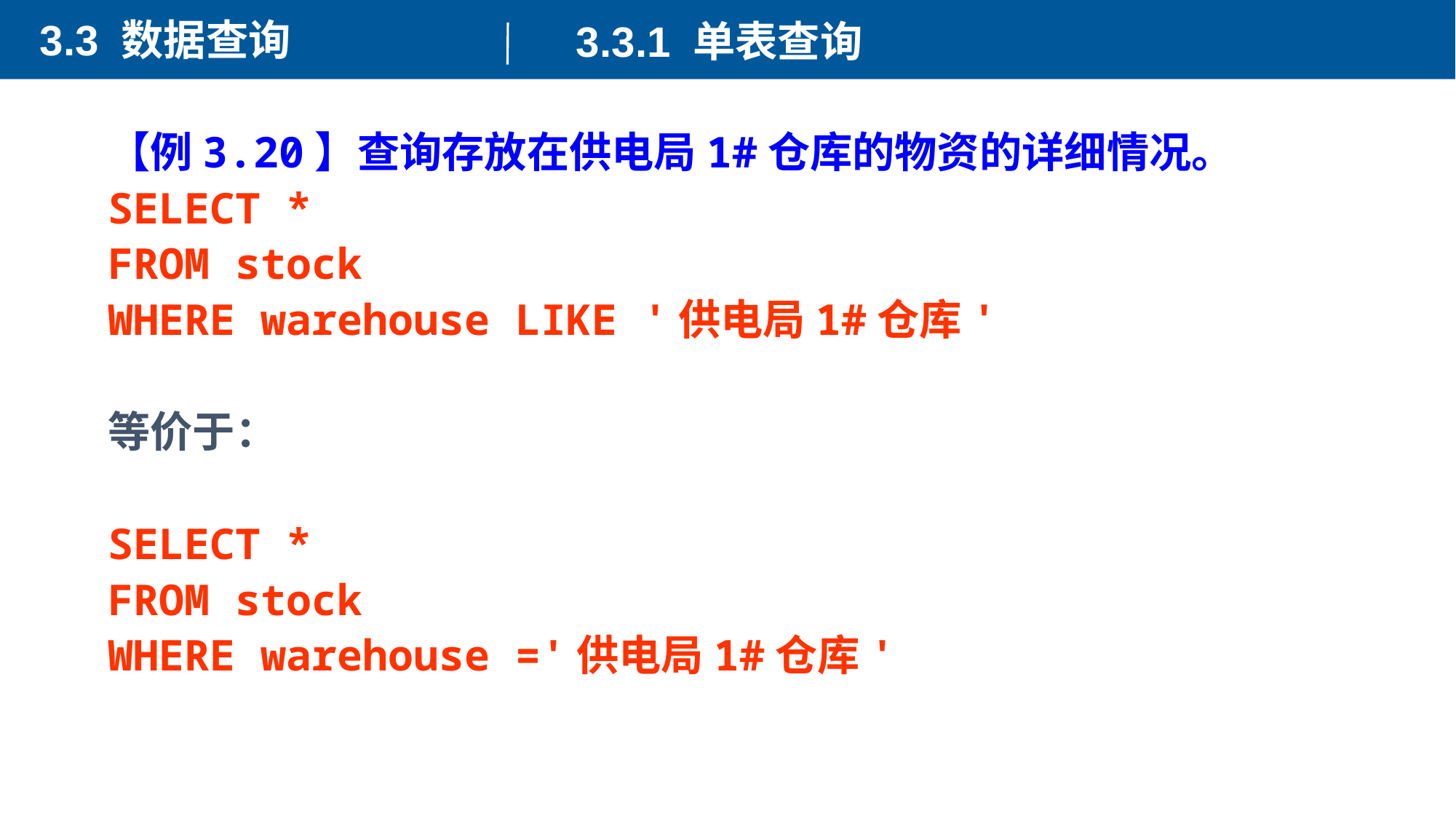

3.3 数据查询
3.3.1 单表查询
【例3.20】查询存放在供电局1#仓库的物资的详细情况。
SELECT *
FROM stock
WHERE warehouse LIKE '供电局1#仓库'

等价于：

SELECT *
FROM stock
WHERE warehouse ='供电局1#仓库'